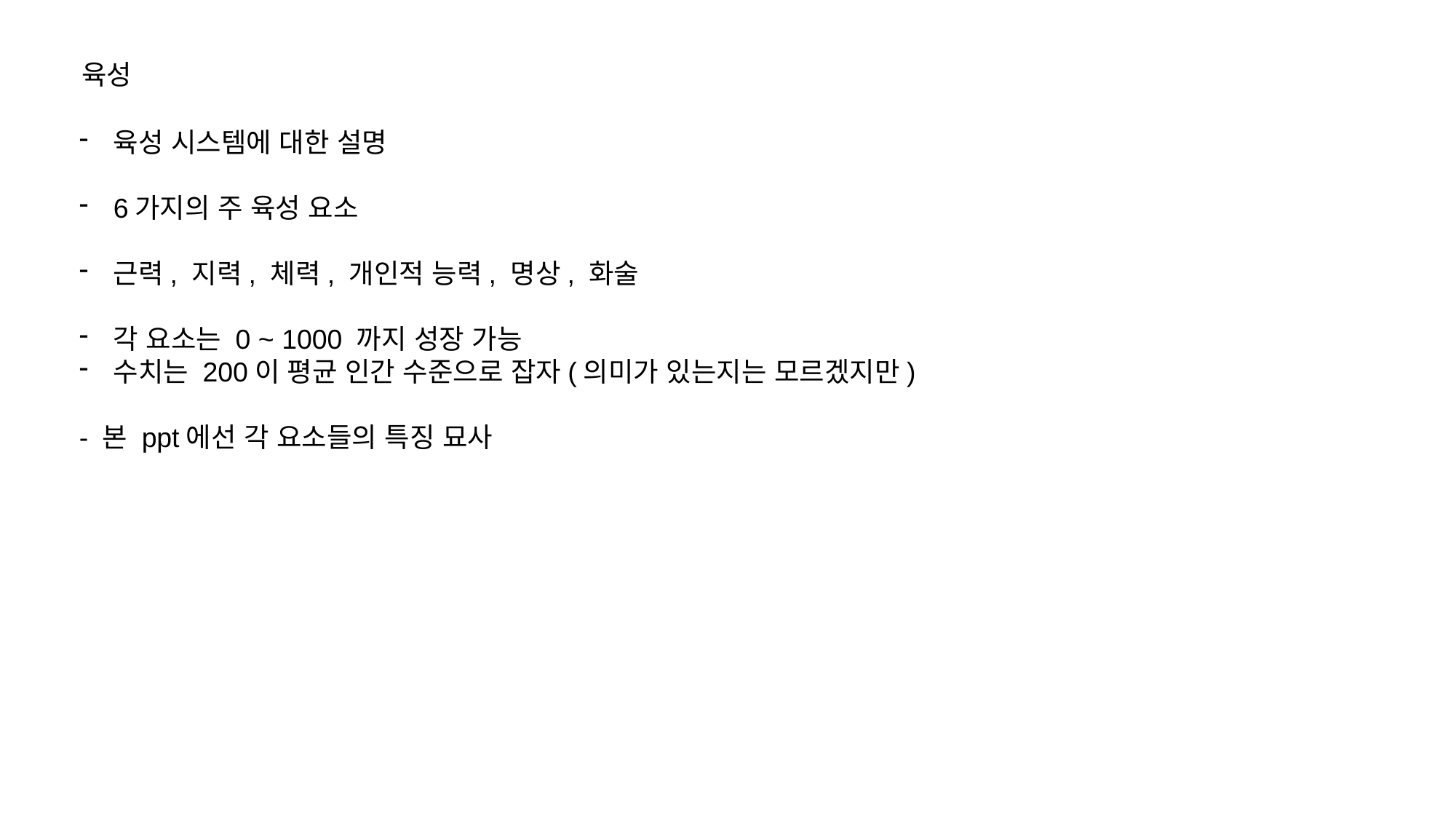

육성
육성 시스템에 대한 설명

6가지의 주 육성 요소

근력, 지력, 체력, 개인적 능력, 명상, 화술

각 요소는 0 ~ 1000 까지 성장 가능
수치는 200이 평균 인간 수준으로 잡자(의미가 있는지는 모르겠지만)

- 본 ppt에선 각 요소들의 특징 묘사